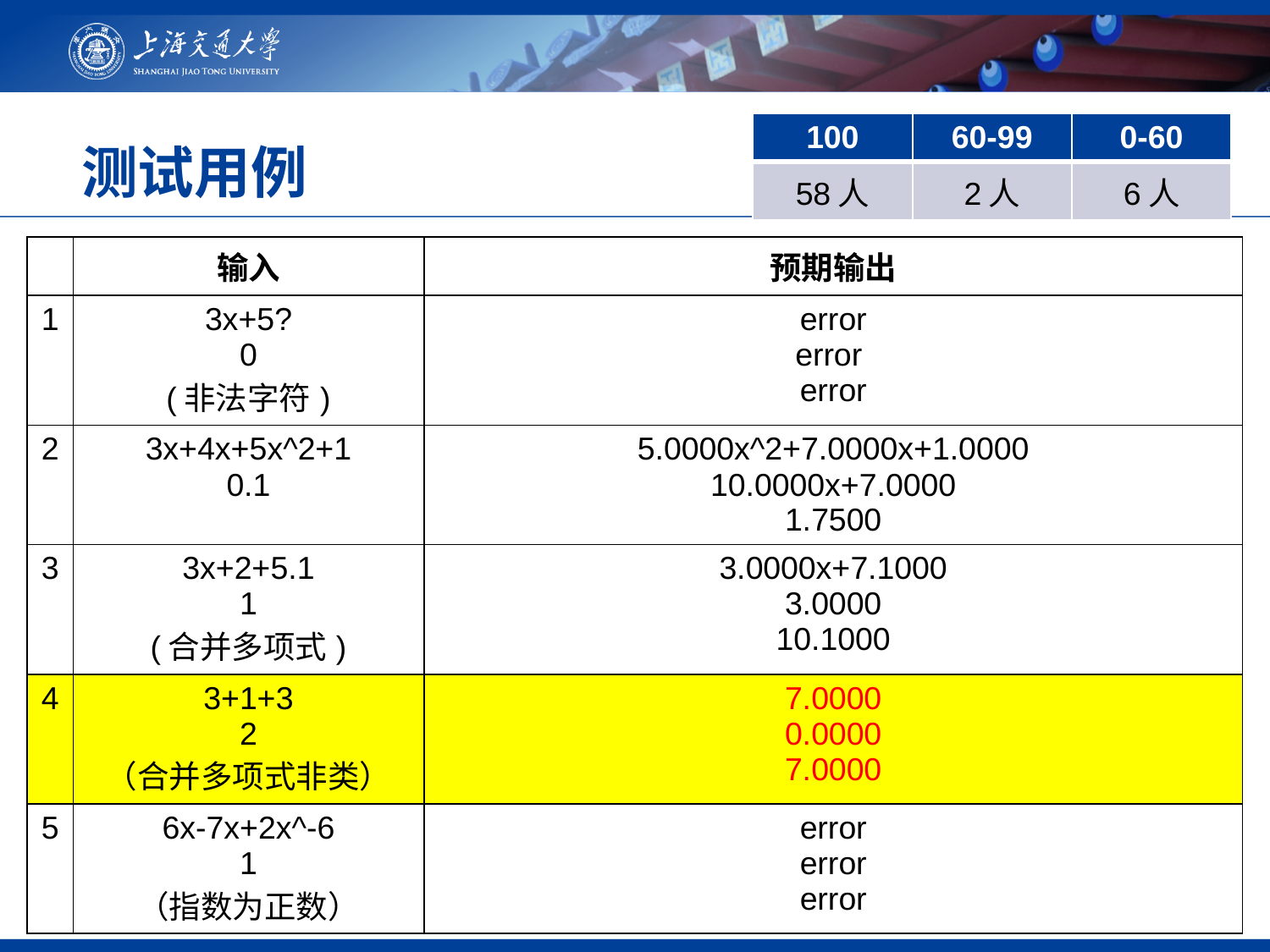

| 100 | 60-99 | 0-60 |
| --- | --- | --- |
| 58人 | 2人 | 6人 |
# 测试用例
|  | 输入 | 预期输出 |
| --- | --- | --- |
| 1 | 3x+5? 0 (非法字符) | error error error |
| 2 | 3x+4x+5x^2+1 0.1 | 5.0000x^2+7.0000x+1.0000 10.0000x+7.0000 1.7500 |
| 3 | 3x+2+5.1 1 (合并多项式) | 3.0000x+7.1000 3.0000 10.1000 |
| 4 | 3+1+3 2 （合并多项式非类） | 7.0000 0.0000 7.0000 |
| 5 | 6x-7x+2x^-6 1 （指数为正数） | error error error |